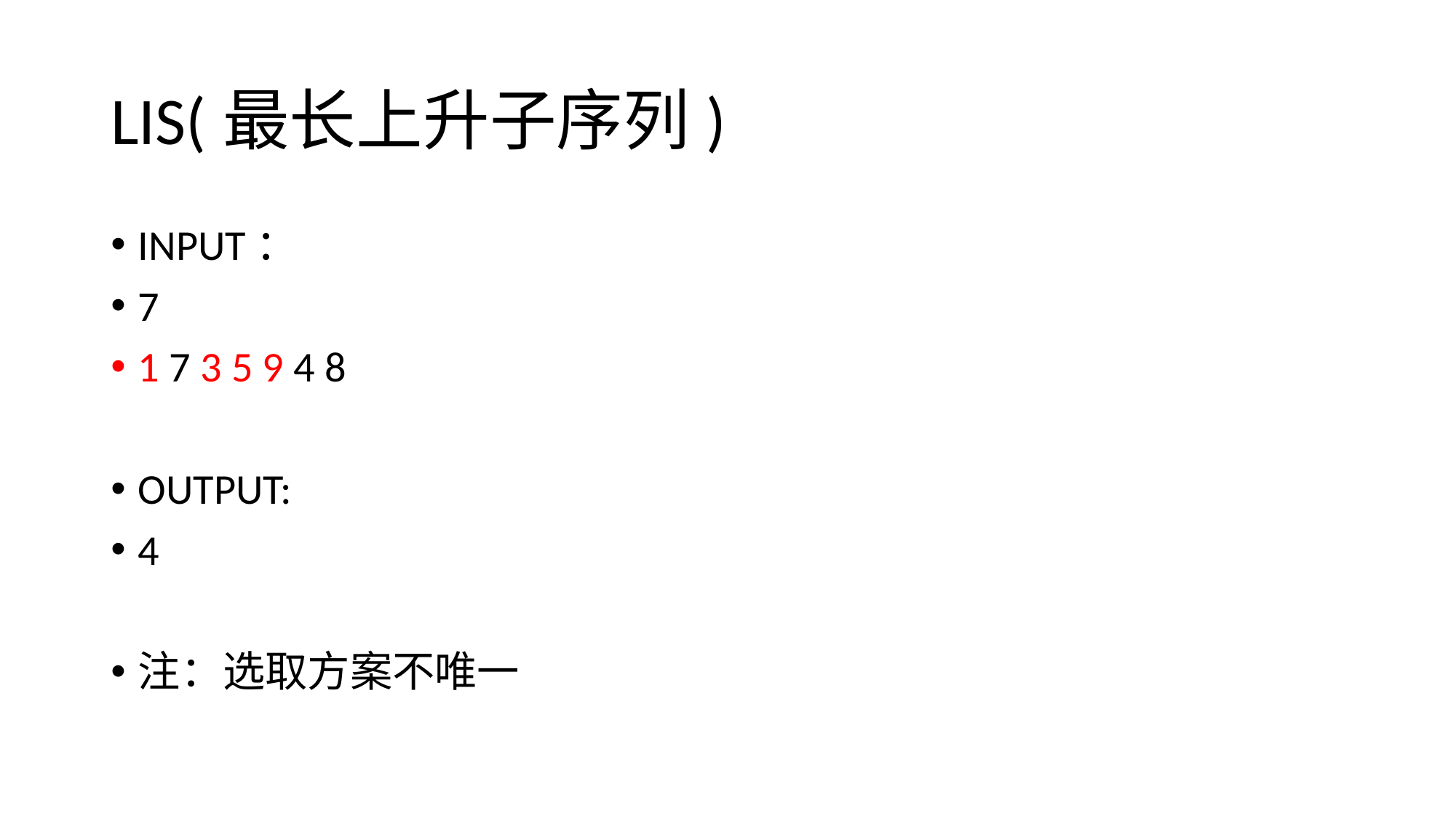

# LIS(最长上升子序列)
INPUT：
7
1 7 3 5 9 4 8

OUTPUT:
4

注：选取方案不唯一